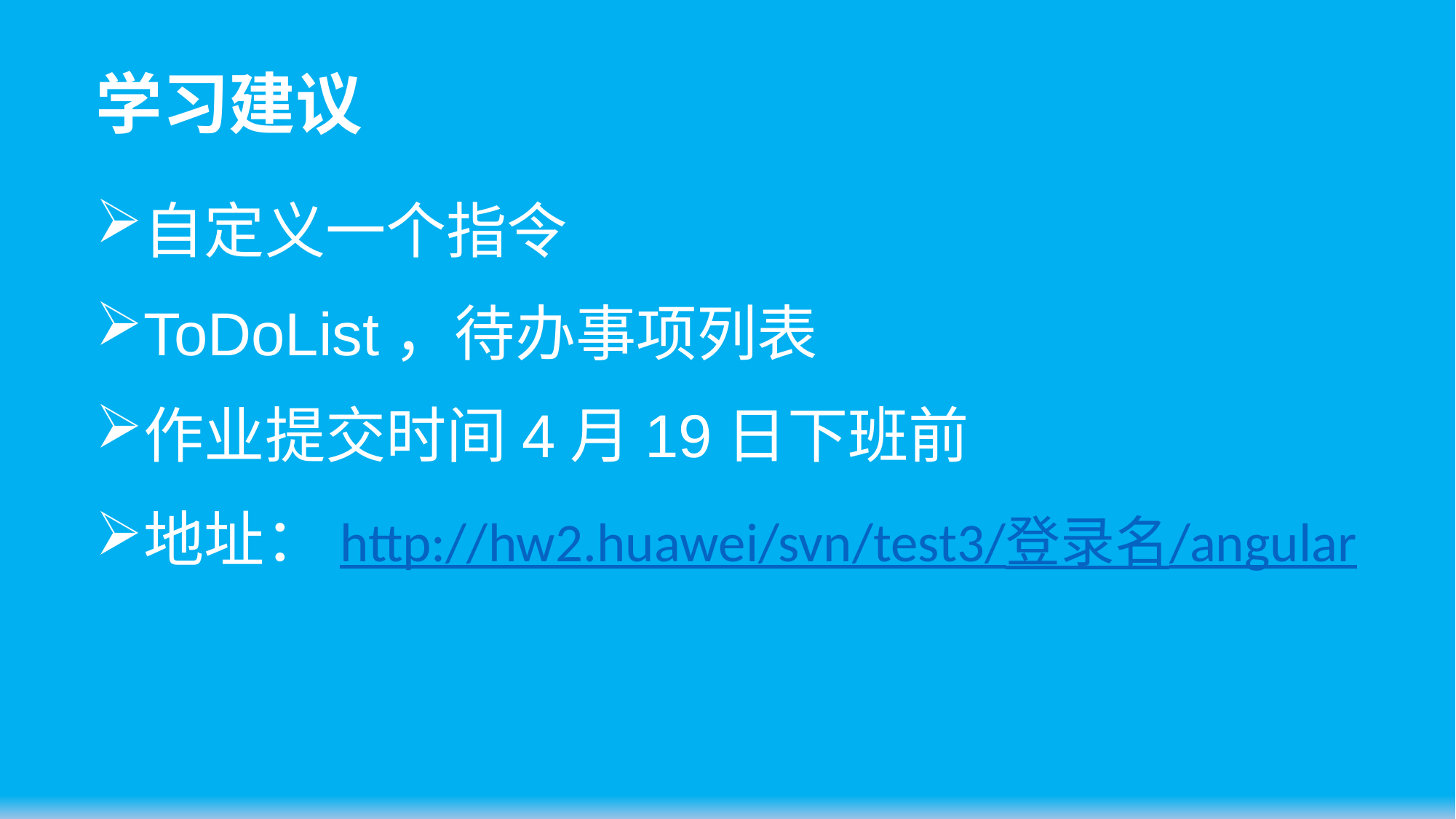

# 学习建议
自定义一个指令
ToDoList，待办事项列表
作业提交时间4月19日下班前
地址：http://hw2.huawei/svn/test3/登录名/angular